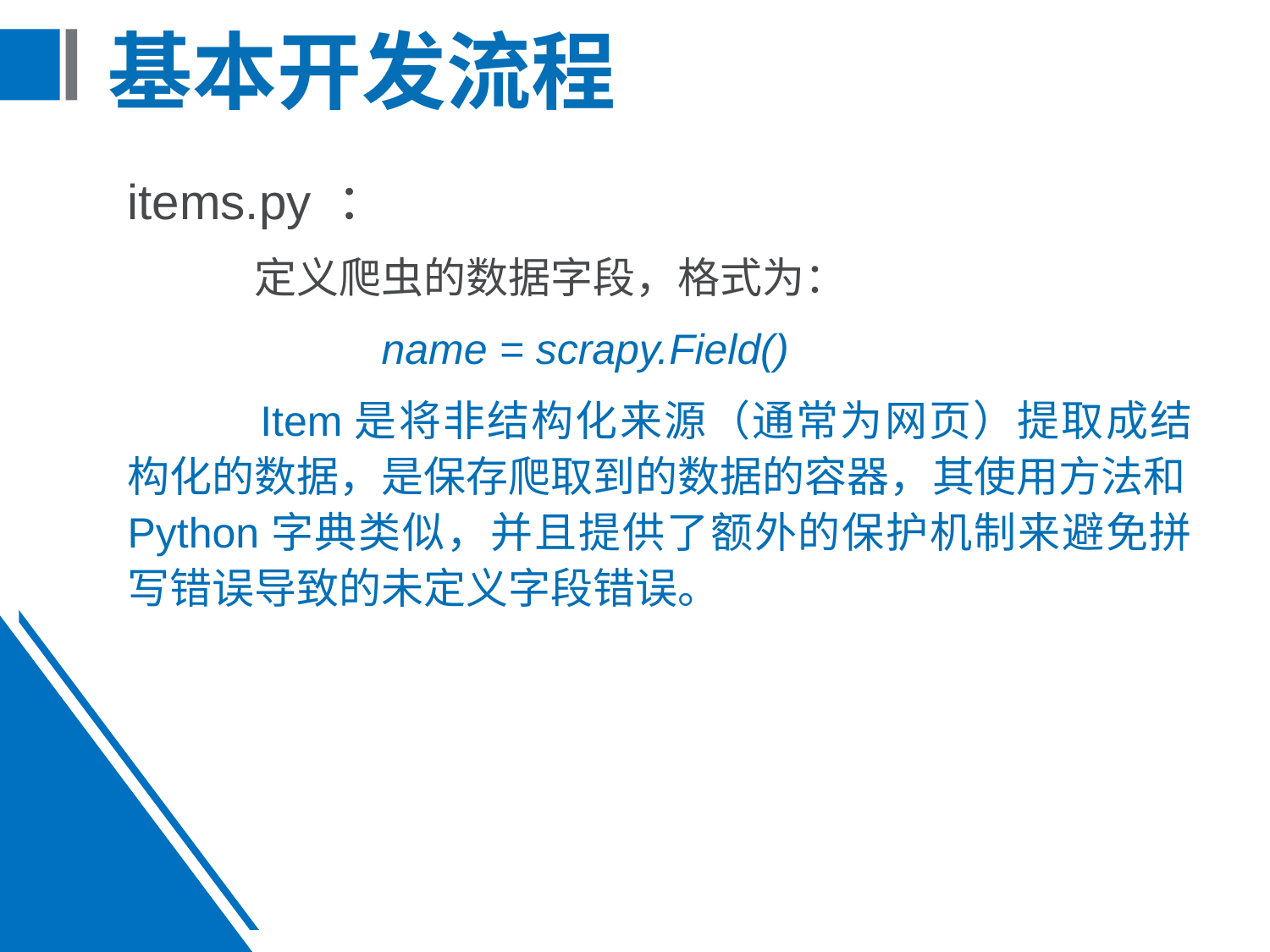

# 基本开发流程
items.py ：
	定义爬虫的数据字段，格式为：
 		name = scrapy.Field()
   	Item是将非结构化来源（通常为网页）提取成结构化的数据，是保存爬取到的数据的容器，其使用方法和Python字典类似，并且提供了额外的保护机制来避免拼写错误导致的未定义字段错误。
17